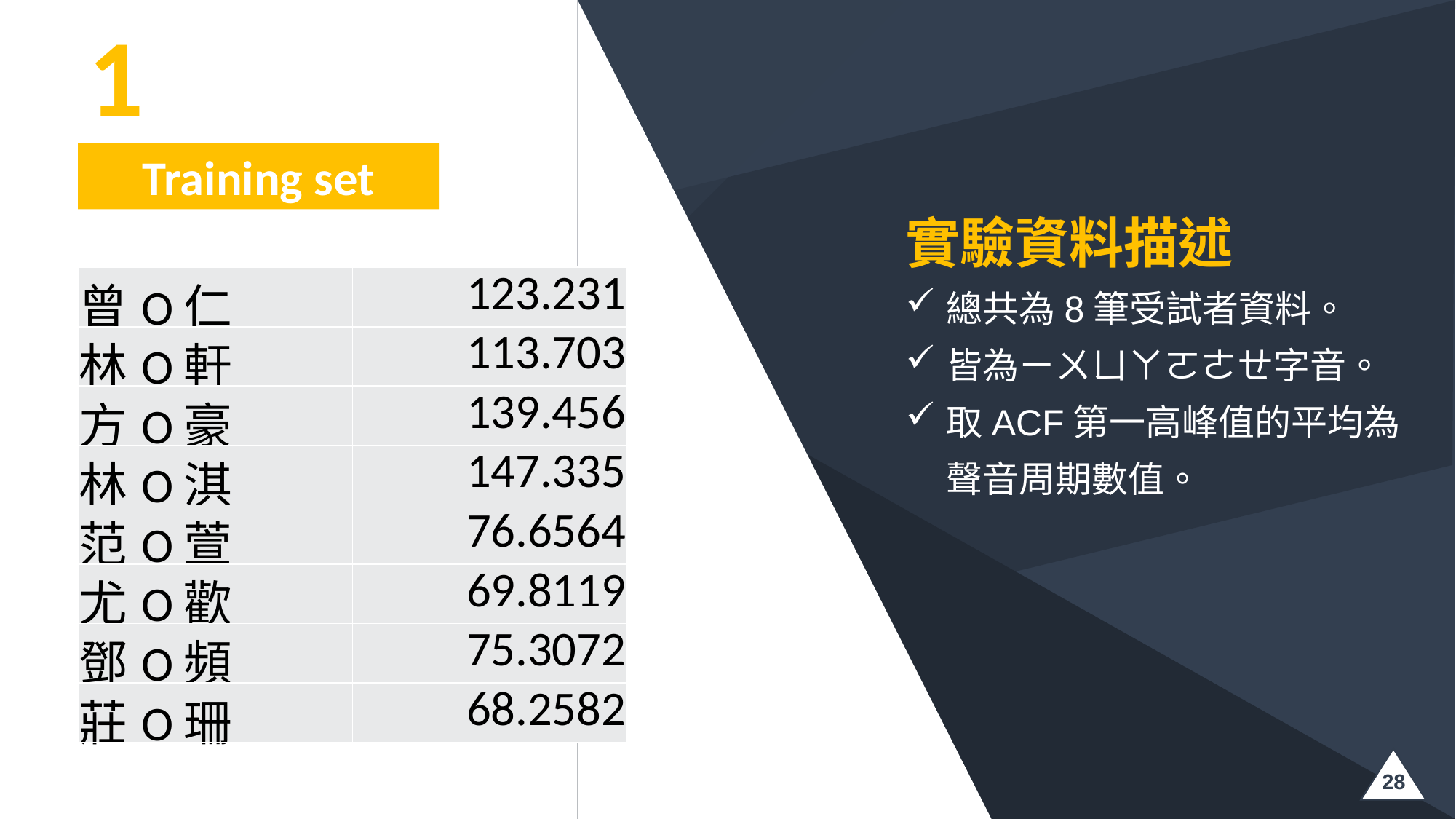

1
Training set
實驗資料描述
| 曾O仁 | 123.231 |
| --- | --- |
| 林O軒 | 113.703 |
| 方O豪 | 139.456 |
| 林O淇 | 147.335 |
| 范O萱 | 76.6564 |
| 尤O歡 | 69.8119 |
| 鄧O頻 | 75.3072 |
| 莊O珊 | 68.2582 |
總共為8筆受試者資料。
皆為ㄧㄨㄩㄚㄛㄜㄝ字音。
取ACF第一高峰值的平均為聲音周期數值。

28